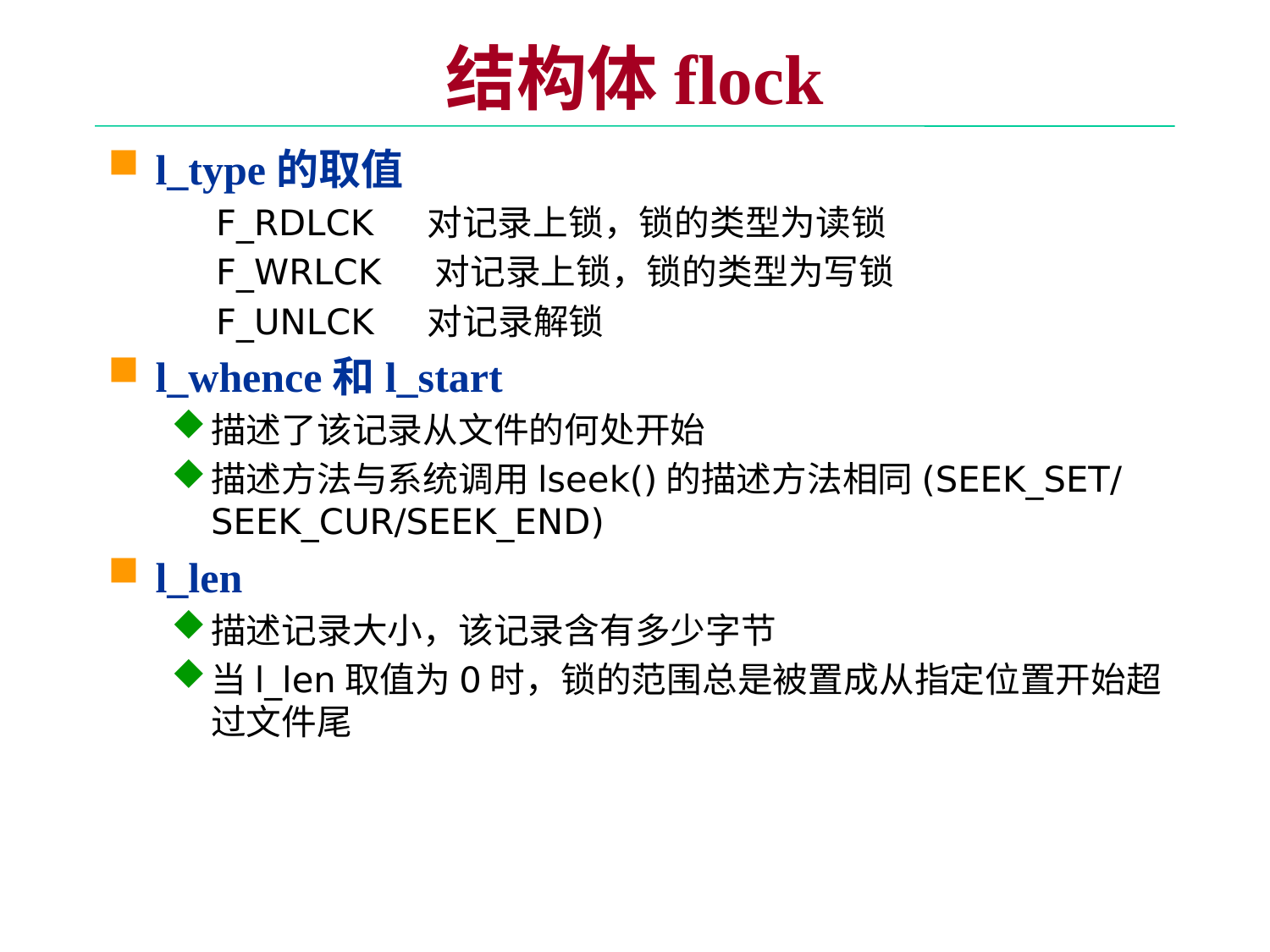

# 结构体flock
l_type的取值
    F_RDLCK    对记录上锁，锁的类型为读锁
    F_WRLCK    对记录上锁，锁的类型为写锁
    F_UNLCK    对记录解锁
l_whence和l_start
描述了该记录从文件的何处开始
描述方法与系统调用lseek()的描述方法相同(SEEK_SET/SEEK_CUR/SEEK_END)
l_len
描述记录大小，该记录含有多少字节
当l_len取值为0时，锁的范围总是被置成从指定位置开始超过文件尾